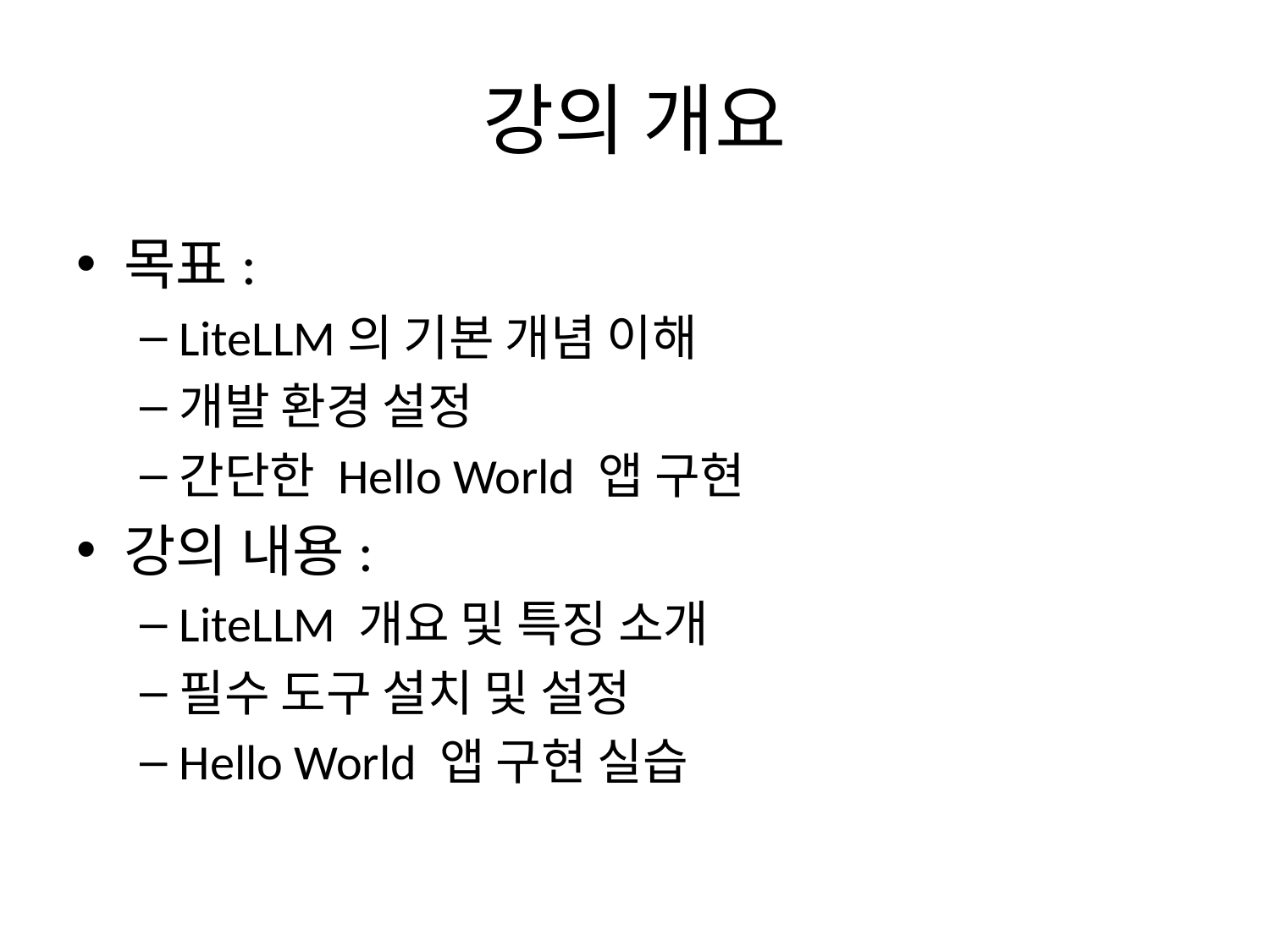

# 강의 개요
목표:
LiteLLM의 기본 개념 이해
개발 환경 설정
간단한 Hello World 앱 구현
강의 내용:
LiteLLM 개요 및 특징 소개
필수 도구 설치 및 설정
Hello World 앱 구현 실습